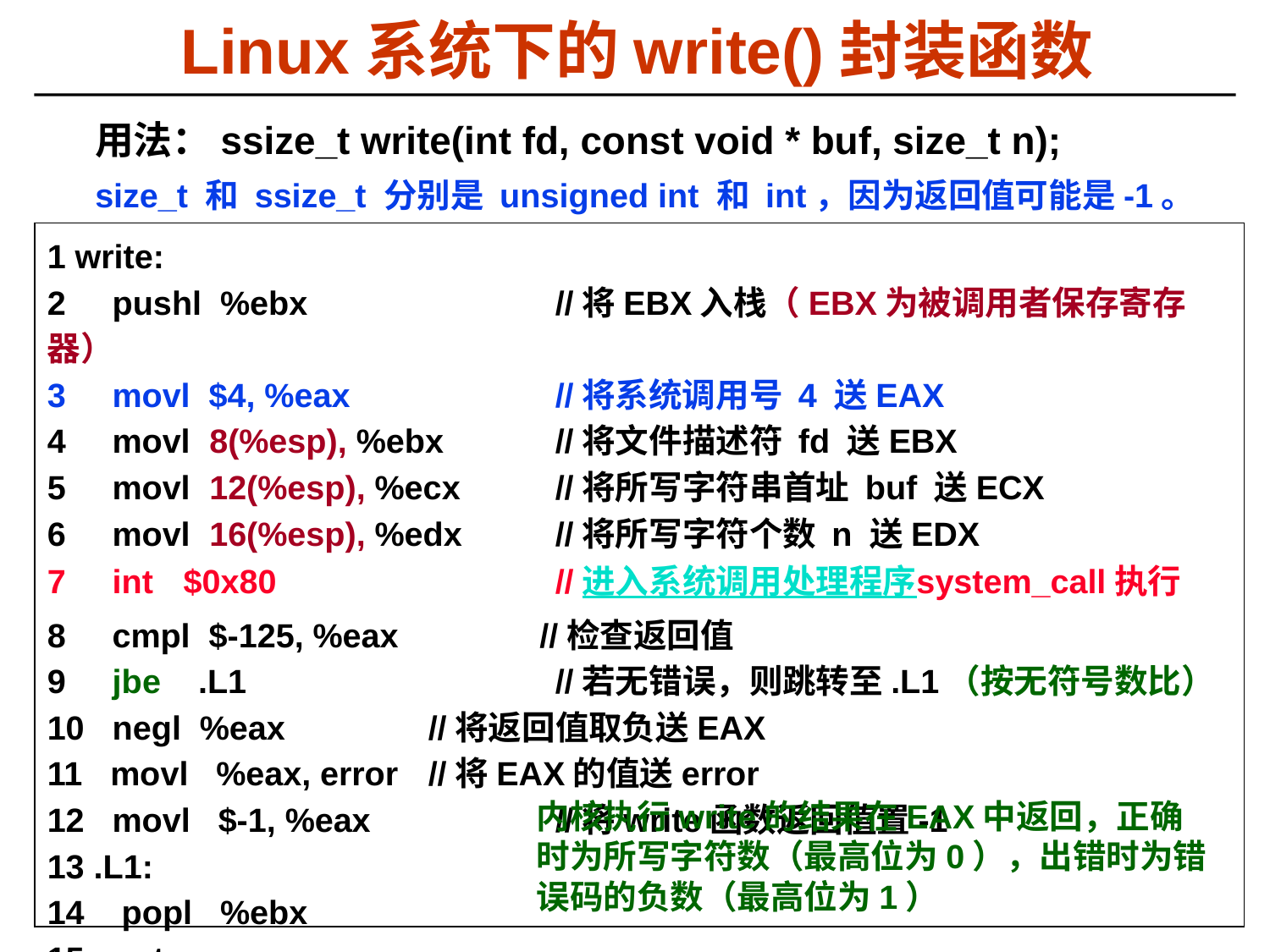

# Linux系统下的write()封装函数
用法：ssize_t write(int fd, const void * buf, size_t n);
size_t 和 ssize_t 分别是 unsigned int 和 int，因为返回值可能是-1。
1 write:
2     pushl  %ebx		//将EBX入栈（EBX为被调用者保存寄存器）
3     movl  $4, %eax		//将系统调用号 4 送EAX
4     movl  8(%esp), %ebx	//将文件描述符 fd 送EBX
5     movl  12(%esp), %ecx	//将所写字符串首址 buf 送ECX
6     movl  16(%esp), %edx	//将所写字符个数 n 送EDX
7     int	 $0x80			//进入系统调用处理程序system_call执行
8     cmpl  $-125, %eax	            //检查返回值
9     jbe    .L1			//若无错误，则跳转至.L1（按无符号数比）
10   negl  %eax		//将返回值取负送EAX
11   movl   %eax, error  	//将EAX的值送error
12   movl   $-1, %eax		//将write函数返回值置-1
13 .L1:
14    popl   %ebx
15    ret
内核执行write的结果在EAX中返回，正确时为所写字符数（最高位为0），出错时为错误码的负数（最高位为1）